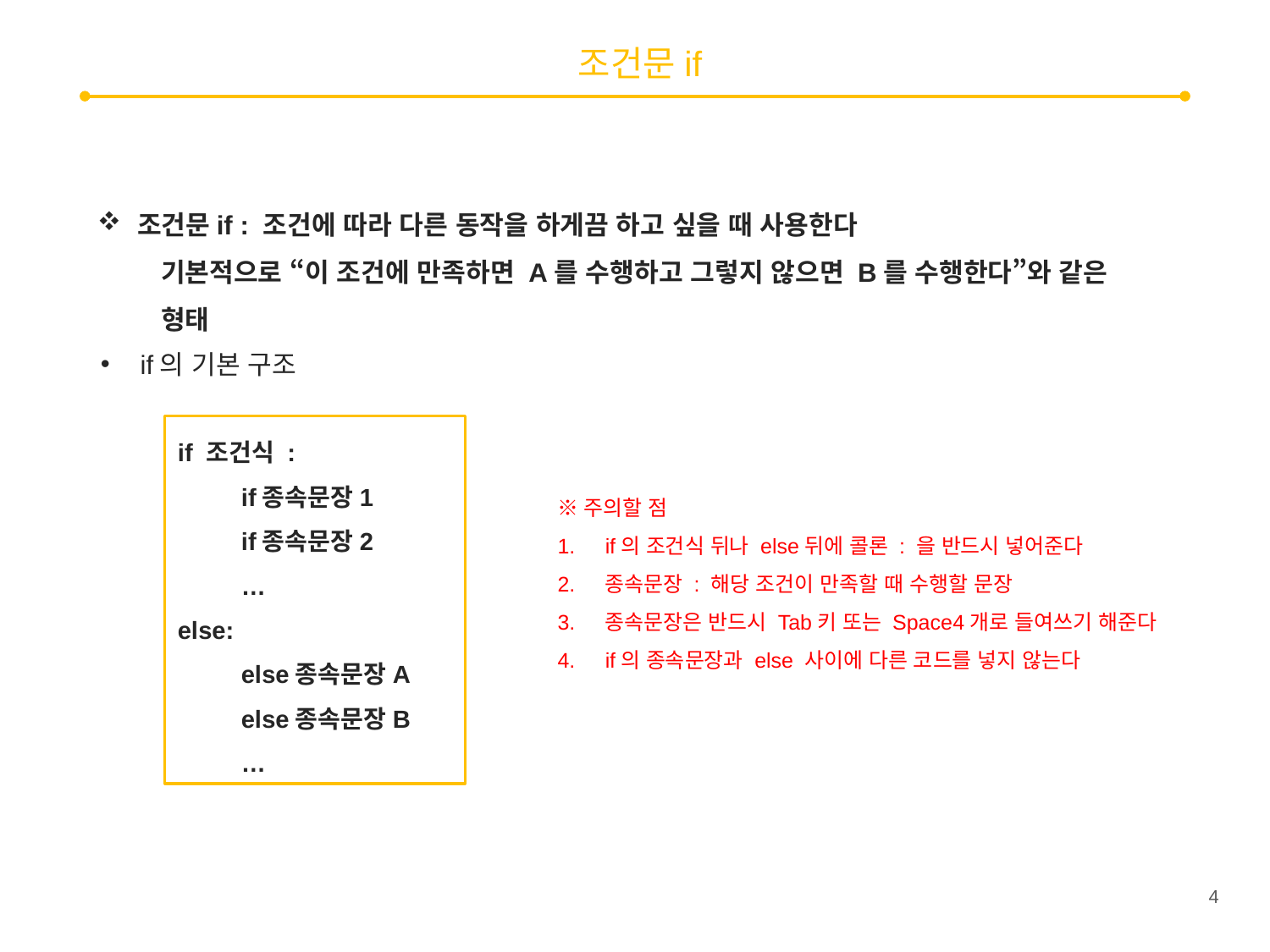

# 조건문if
조건문if : 조건에 따라 다른 동작을 하게끔 하고 싶을 때 사용한다
기본적으로 “이 조건에 만족하면 A를 수행하고 그렇지 않으면 B를 수행한다”와 같은 형태
if의 기본 구조
if 조건식 :
if종속문장1
if종속문장2
…
else:
else종속문장A
else종속문장B
…
※주의할 점
if의 조건식 뒤나 else뒤에 콜론 : 을 반드시 넣어준다
종속문장 : 해당 조건이 만족할 때 수행할 문장
종속문장은 반드시 Tab키 또는 Space4개로 들여쓰기 해준다
if의 종속문장과 else 사이에 다른 코드를 넣지 않는다